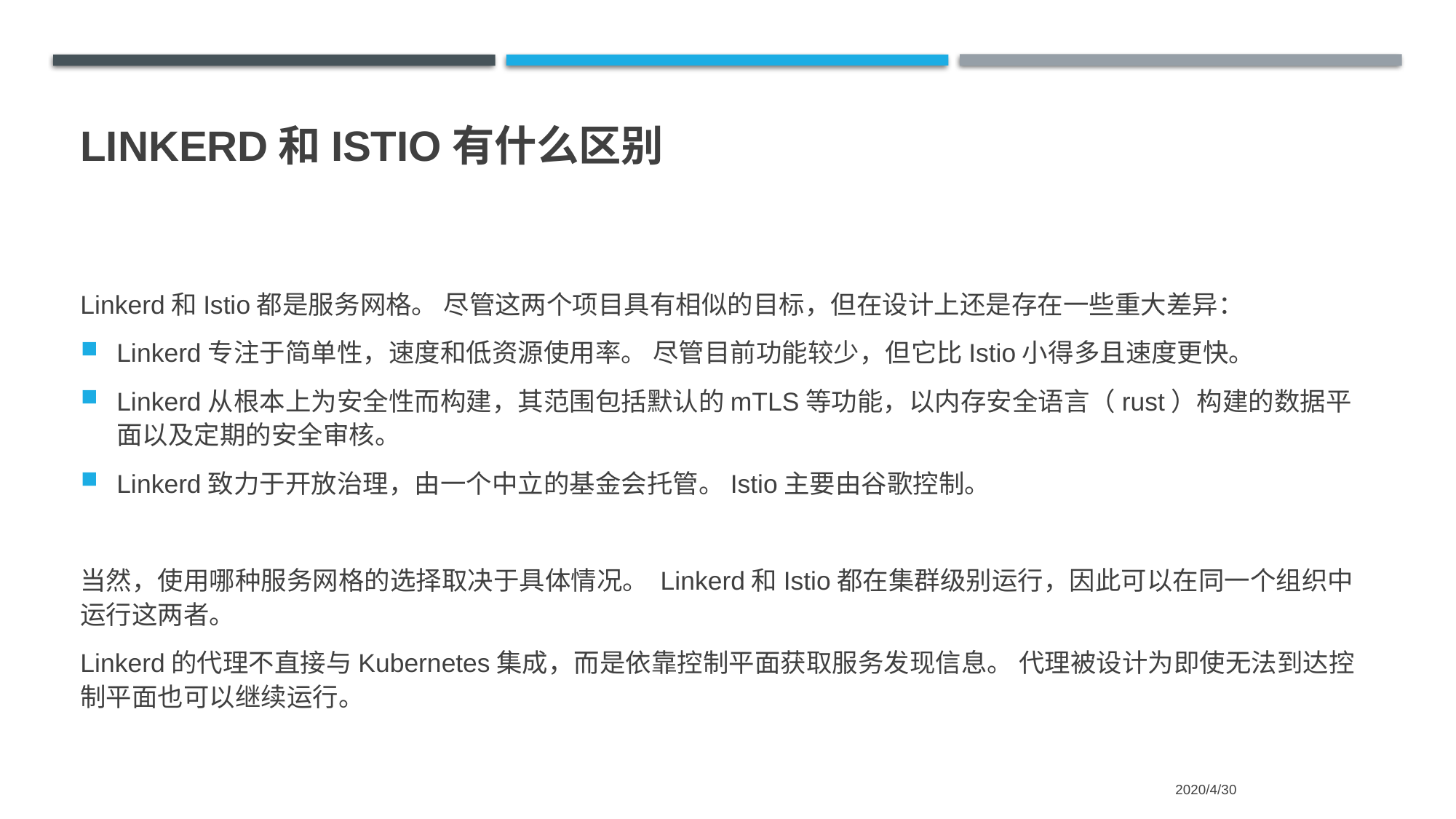

# Linkerd和Istio有什么区别
Linkerd和Istio都是服务网格。 尽管这两个项目具有相似的目标，但在设计上还是存在一些重大差异：
Linkerd专注于简单性，速度和低资源使用率。 尽管目前功能较少，但它比Istio小得多且速度更快。
Linkerd从根本上为安全性而构建，其范围包括默认的mTLS等功能，以内存安全语言（rust）构建的数据平面以及定期的安全审核。
Linkerd致力于开放治理，由一个中立的基金会托管。Istio主要由谷歌控制。

当然，使用哪种服务网格的选择取决于具体情况。 Linkerd和Istio都在集群级别运行，因此可以在同一个组织中运行这两者。
Linkerd的代理不直接与Kubernetes集成，而是依靠控制平面获取服务发现信息。 代理被设计为即使无法到达控制平面也可以继续运行。

2020/4/30